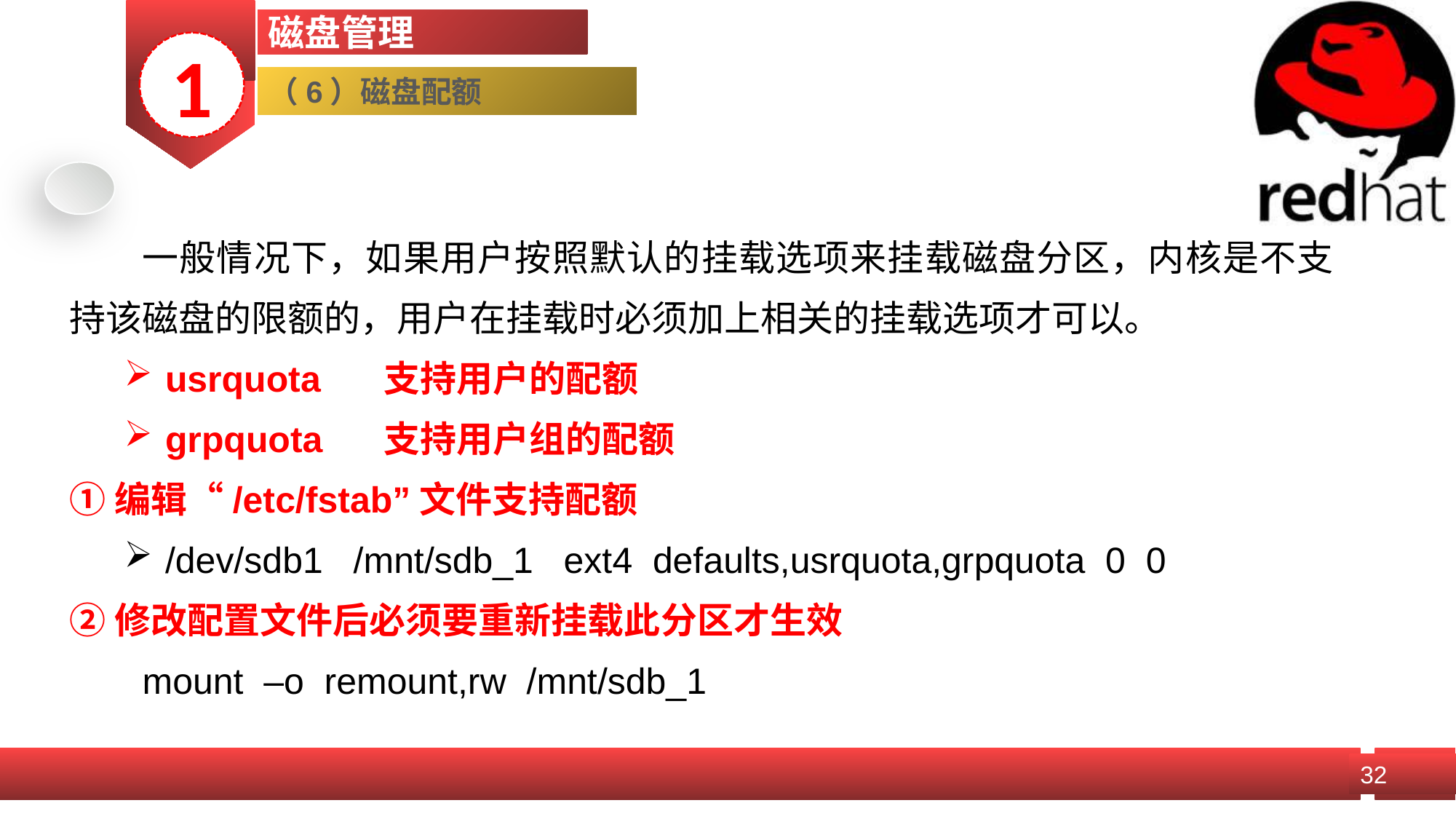

磁盘管理
1
（6）磁盘配额

一般情况下，如果用户按照默认的挂载选项来挂载磁盘分区，内核是不支持该磁盘的限额的，用户在挂载时必须加上相关的挂载选项才可以。
usrquota	支持用户的配额
grpquota	支持用户组的配额
①编辑“/etc/fstab”文件支持配额
/dev/sdb1   /mnt/sdb_1   ext4  defaults,usrquota,grpquota  0  0
②修改配置文件后必须要重新挂载此分区才生效
mount  –o  remount,rw  /mnt/sdb_1